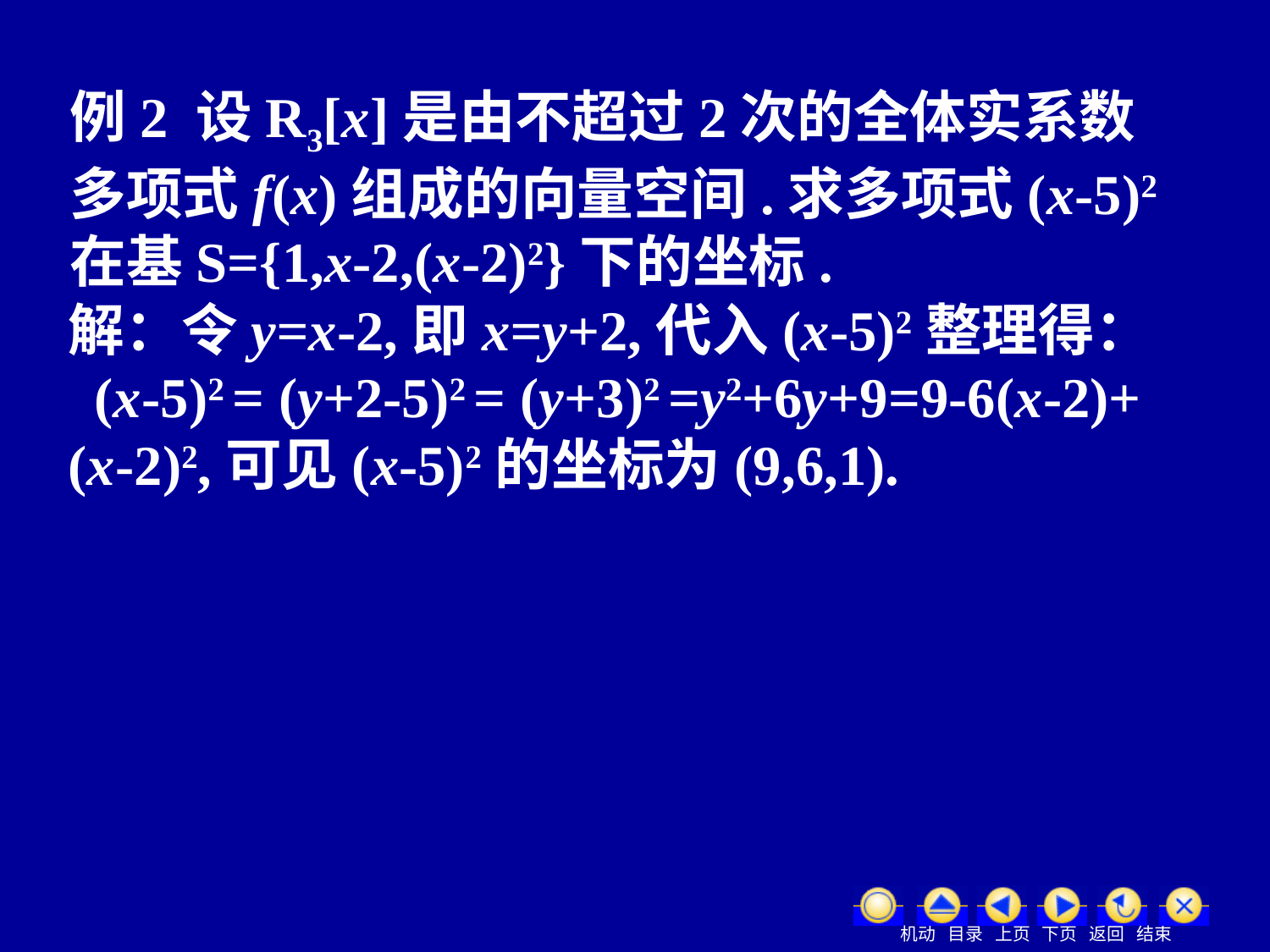

例2 设R3[x]是由不超过2次的全体实系数多项式f(x)组成的向量空间.求多项式(x-5)2在基S={1,x-2,(x-2)2}下的坐标.
解：令y=x-2,即x=y+2,代入(x-5)2整理得：     (x-5)2 = (y+2-5)2 = (y+3)2 =y2+6y+9=9-6(x-2)+ (x-2)2,可见(x-5)2的坐标为(9,6,1).